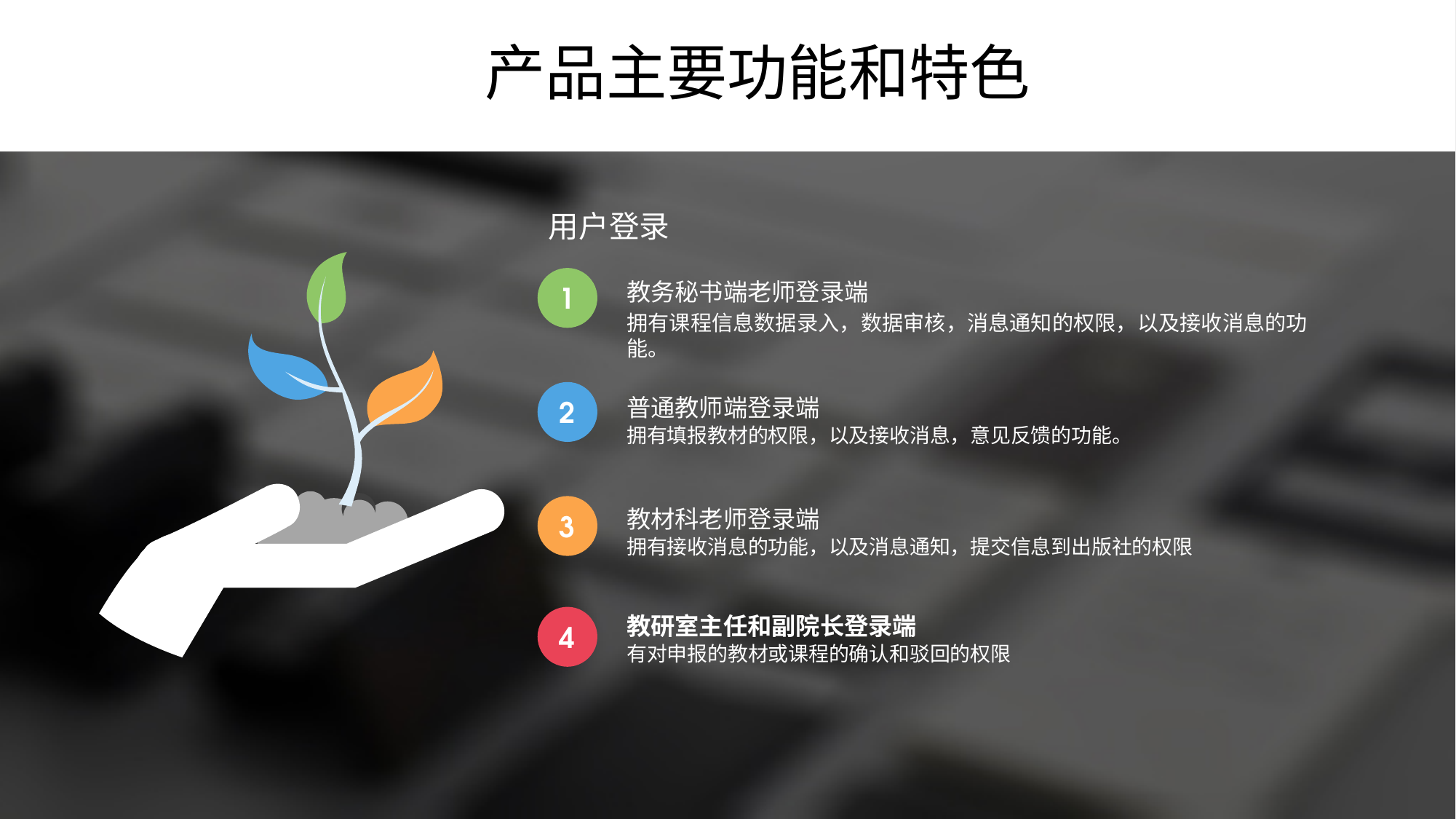

产品主要功能和特色
用户登录

教务秘书端老师登录端
1
拥有课程信息数据录入，数据审核，消息通知的权限，以及接收消息的功能。

普通教师端登录端
2
拥有填报教材的权限，以及接收消息，意见反馈的功能。
教材科老师登录端
3
拥有接收消息的功能，以及消息通知，提交信息到出版社的权限
教研室主任和副院长登录端
4
有对申报的教材或课程的确认和驳回的权限